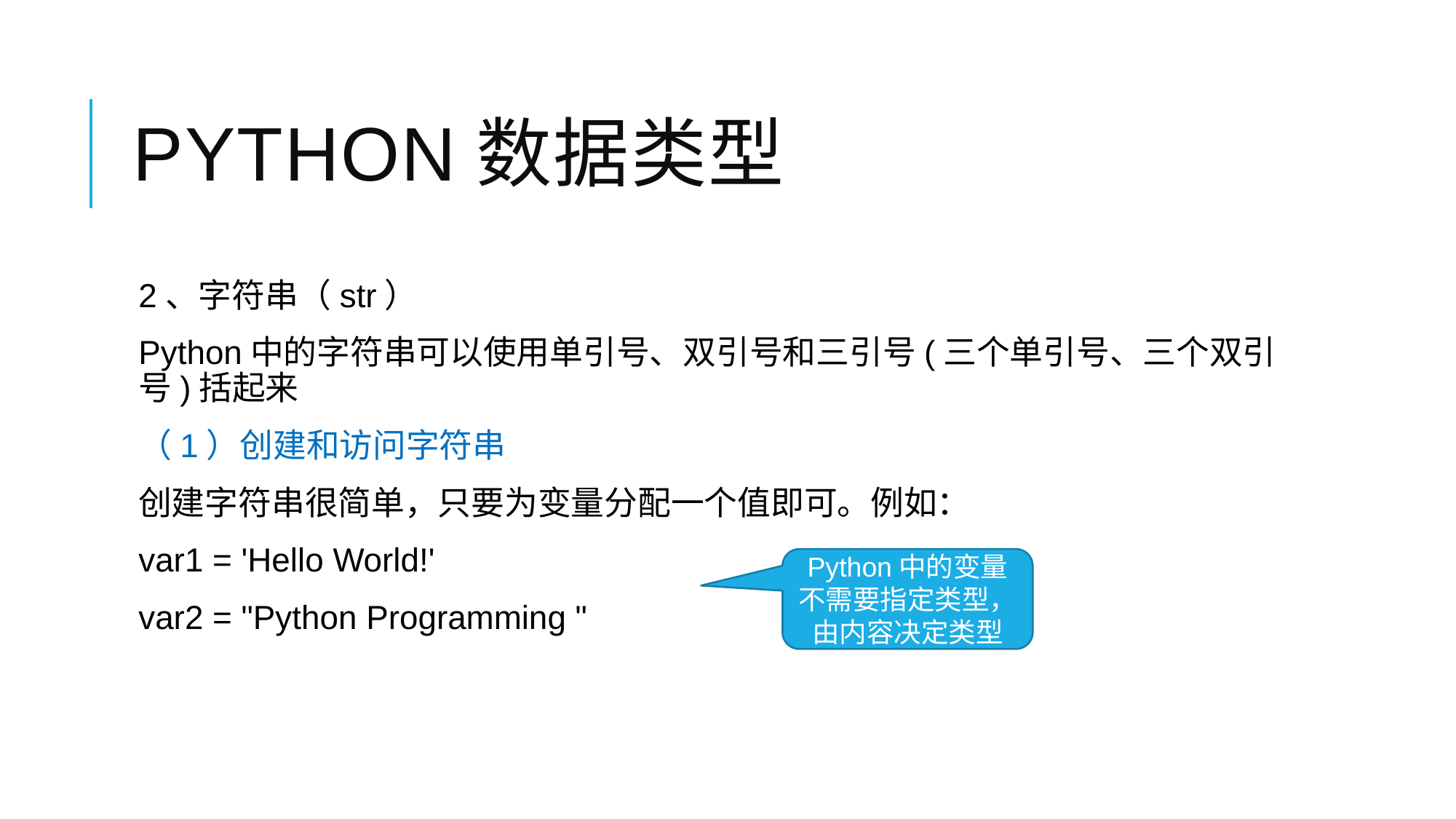

# Python数据类型
2、字符串（str）
Python中的字符串可以使用单引号、双引号和三引号(三个单引号、三个双引号)括起来
（1）创建和访问字符串
创建字符串很简单，只要为变量分配一个值即可。例如：
var1 = 'Hello World!'
var2 = "Python Programming "

Python中的变量不需要指定类型，由内容决定类型